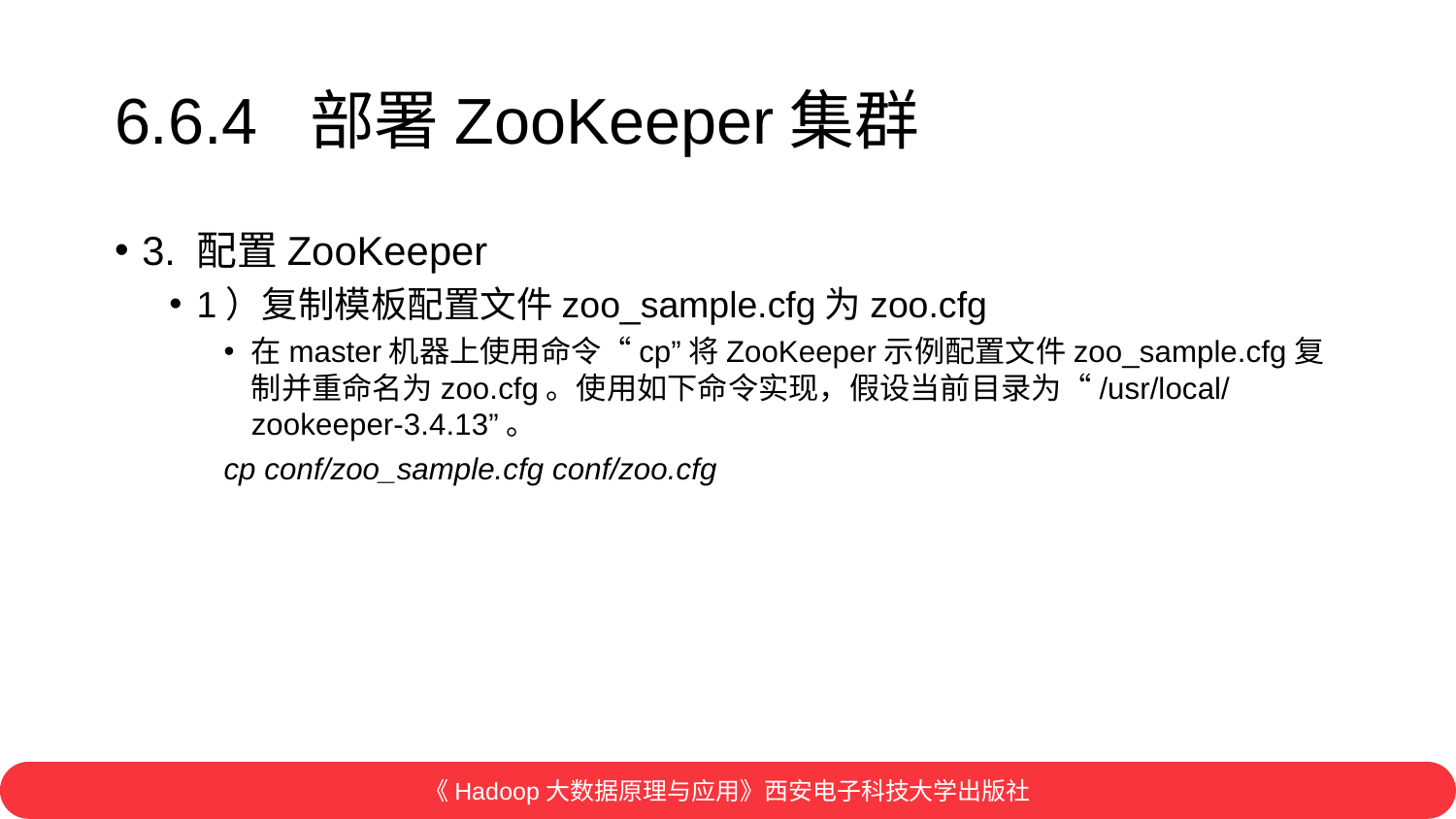

# 6.6.4  部署ZooKeeper集群
3. 配置ZooKeeper
1）复制模板配置文件zoo_sample.cfg为zoo.cfg
在master机器上使用命令“cp”将ZooKeeper示例配置文件zoo_sample.cfg复制并重命名为zoo.cfg。使用如下命令实现，假设当前目录为“/usr/local/zookeeper-3.4.13”。
cp conf/zoo_sample.cfg conf/zoo.cfg